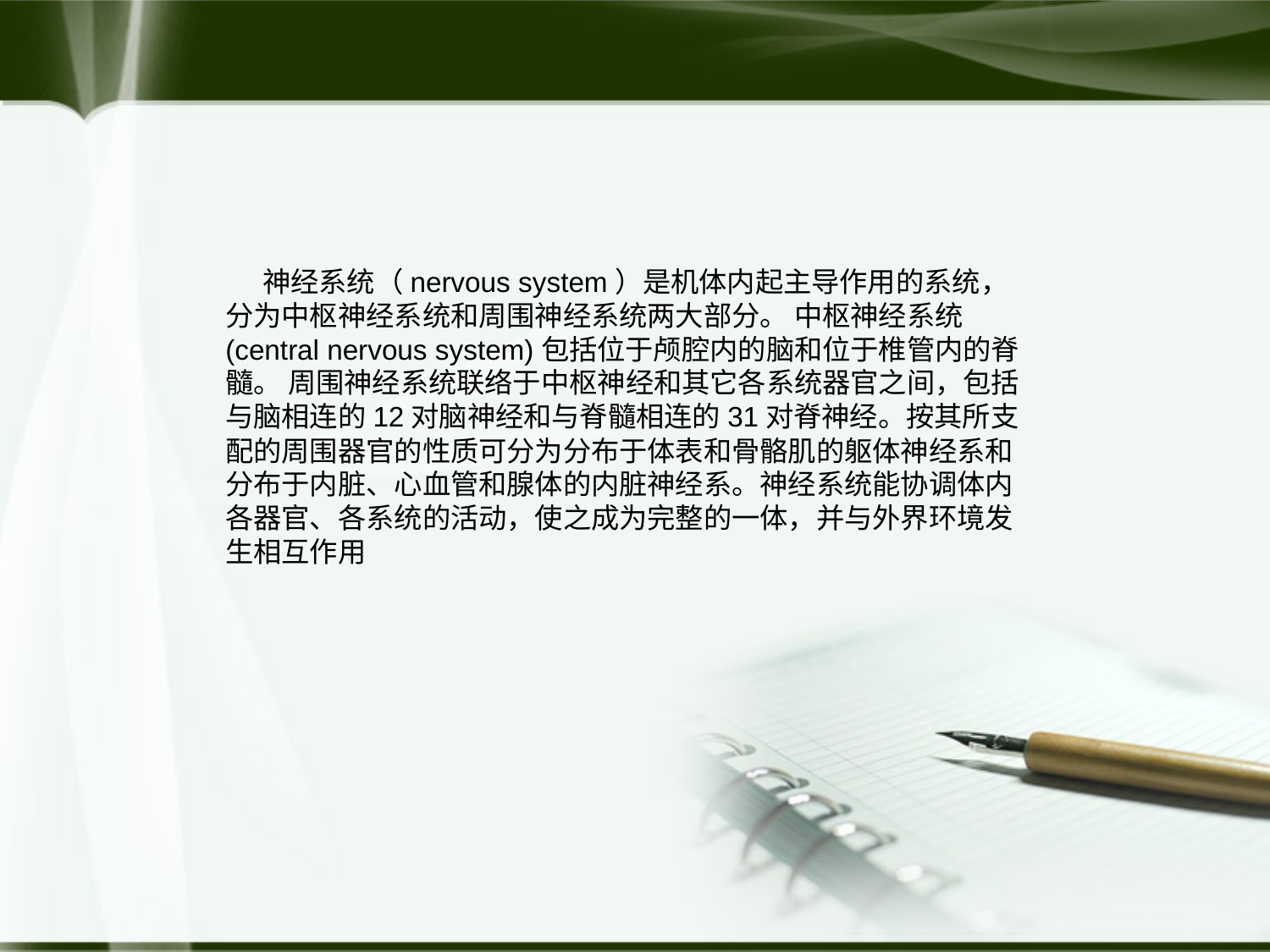

神经系统（nervous system）是机体内起主导作用的系统，分为中枢神经系统和周围神经系统两大部分。 中枢神经系统(central nervous system)包括位于颅腔内的脑和位于椎管内的脊髓。 周围神经系统联络于中枢神经和其它各系统器官之间，包括与脑相连的12对脑神经和与脊髓相连的31对脊神经。按其所支配的周围器官的性质可分为分布于体表和骨骼肌的躯体神经系和分布于内脏、心血管和腺体的内脏神经系。神经系统能协调体内各器官、各系统的活动，使之成为完整的一体，并与外界环境发生相互作用